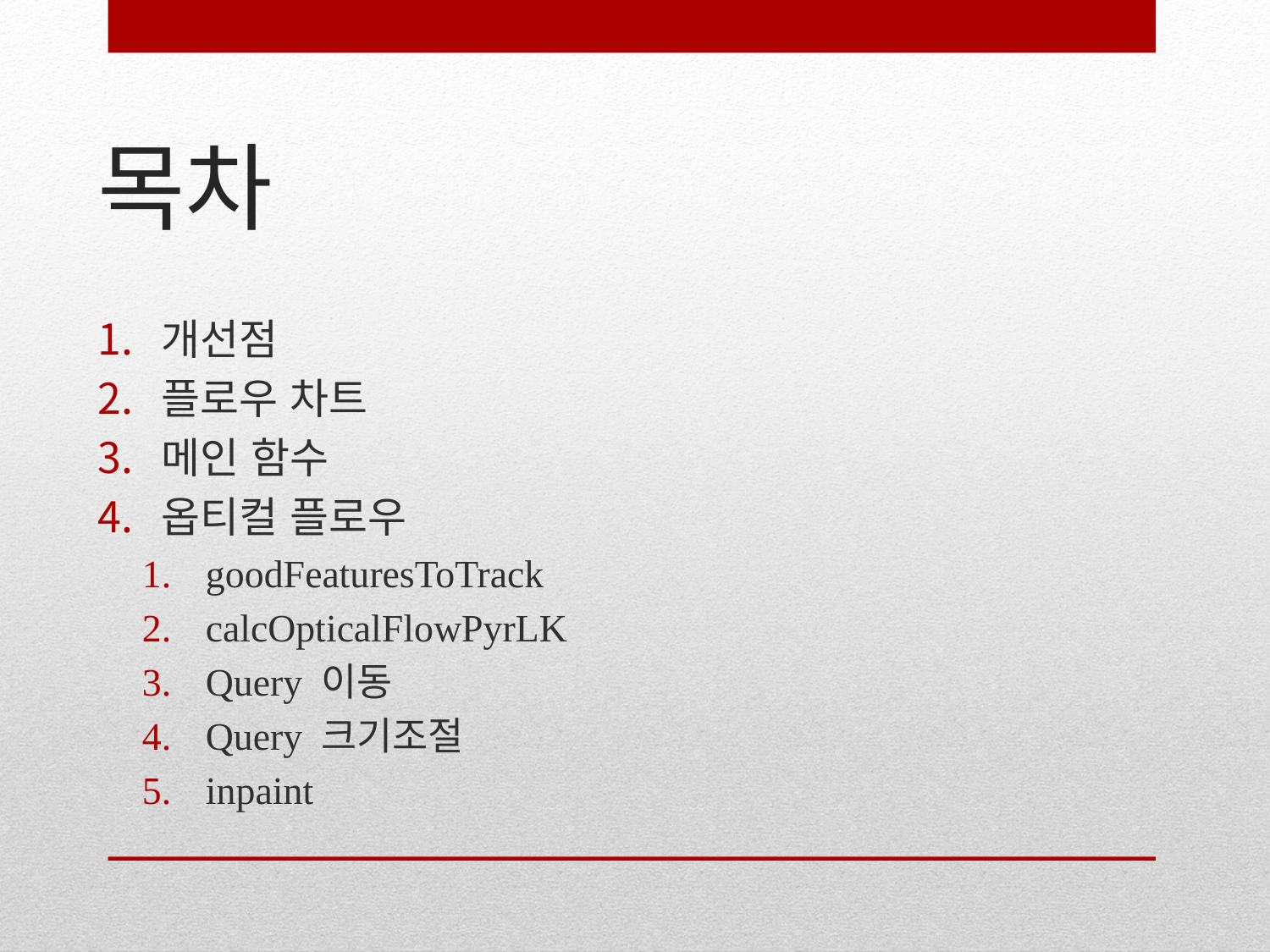

# 목차
개선점
플로우 차트
메인 함수
옵티컬 플로우
goodFeaturesToTrack
calcOpticalFlowPyrLK
Query 이동
Query 크기조절
inpaint